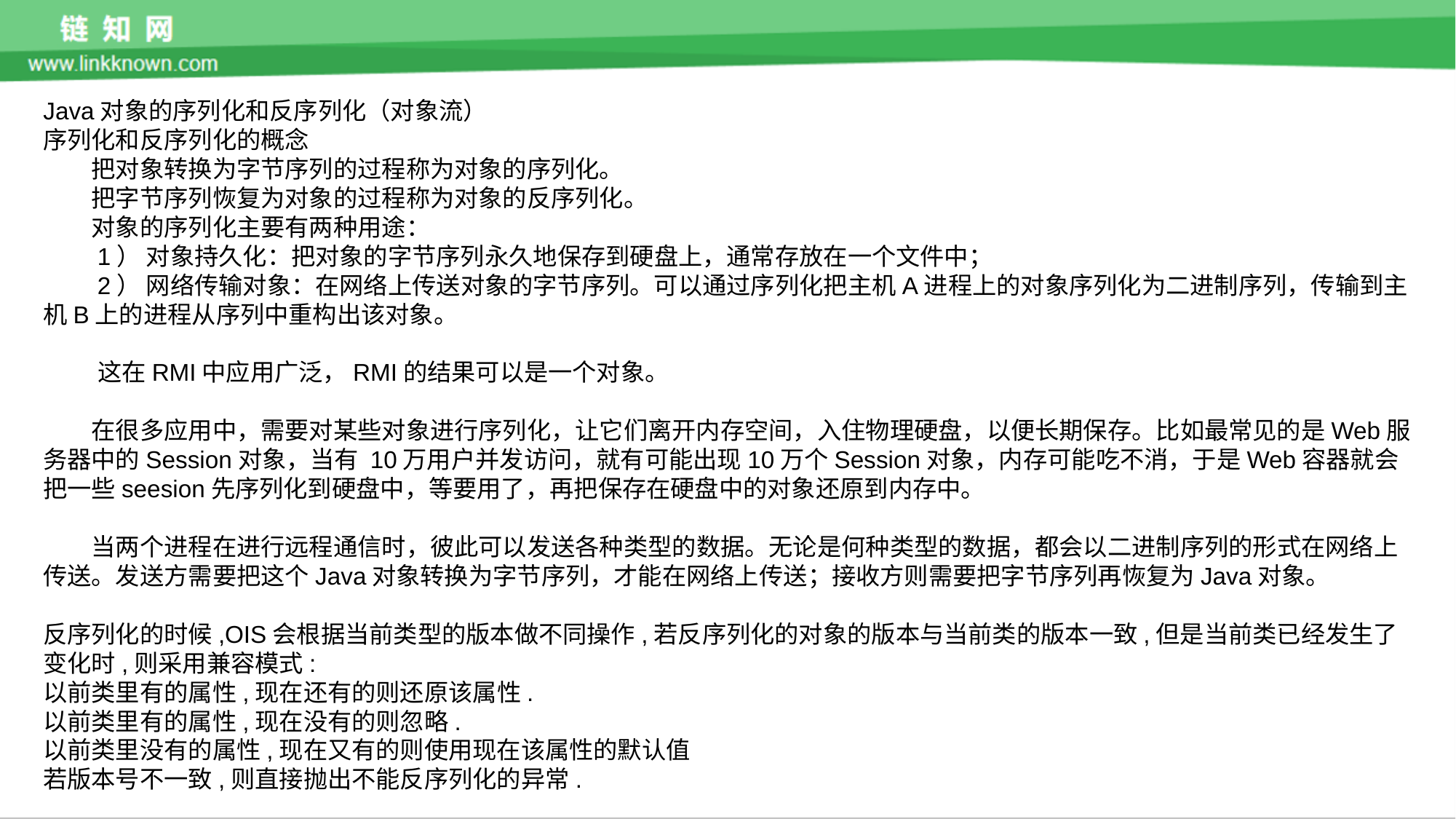

Java对象的序列化和反序列化（对象流）
序列化和反序列化的概念
　　把对象转换为字节序列的过程称为对象的序列化。
　　把字节序列恢复为对象的过程称为对象的反序列化。
　　对象的序列化主要有两种用途：
　　1） 对象持久化：把对象的字节序列永久地保存到硬盘上，通常存放在一个文件中；
　　2） 网络传输对象：在网络上传送对象的字节序列。可以通过序列化把主机A进程上的对象序列化为二进制序列，传输到主机B上的进程从序列中重构出该对象。

这在RMI中应用广泛，RMI的结果可以是一个对象。

　　在很多应用中，需要对某些对象进行序列化，让它们离开内存空间，入住物理硬盘，以便长期保存。比如最常见的是Web服务器中的Session对象，当有 10万用户并发访问，就有可能出现10万个Session对象，内存可能吃不消，于是Web容器就会把一些seesion先序列化到硬盘中，等要用了，再把保存在硬盘中的对象还原到内存中。

　　当两个进程在进行远程通信时，彼此可以发送各种类型的数据。无论是何种类型的数据，都会以二进制序列的形式在网络上传送。发送方需要把这个Java对象转换为字节序列，才能在网络上传送；接收方则需要把字节序列再恢复为Java对象。

反序列化的时候,OIS会根据当前类型的版本做不同操作,若反序列化的对象的版本与当前类的版本一致,但是当前类已经发生了变化时,则采用兼容模式:
以前类里有的属性,现在还有的则还原该属性.
以前类里有的属性,现在没有的则忽略.
以前类里没有的属性,现在又有的则使用现在该属性的默认值
若版本号不一致,则直接抛出不能反序列化的异常.